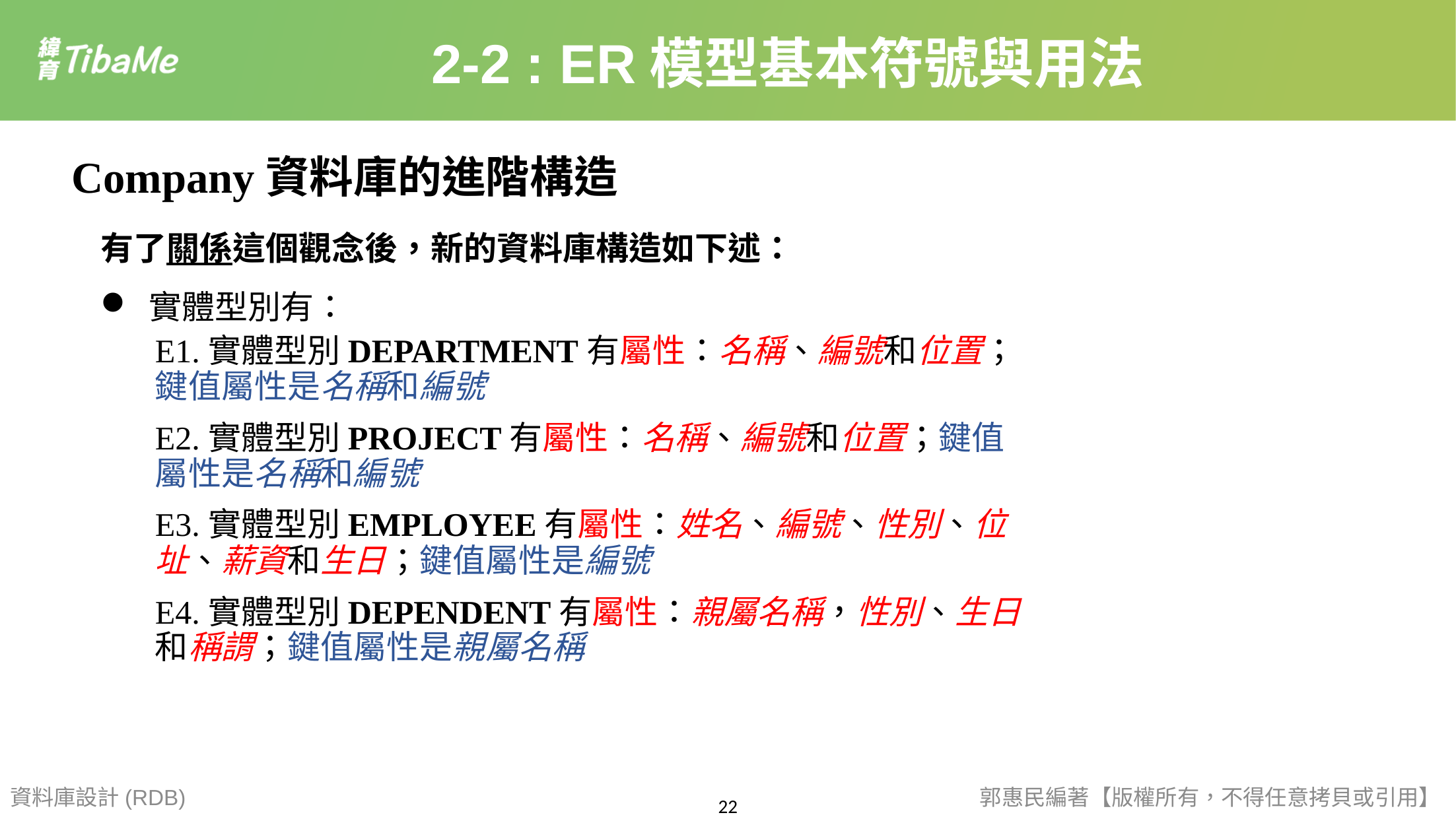

2-2 : ER模型基本符號與用法

Company資料庫的進階構造
有了關係這個觀念後，新的資料庫構造如下述：
 實體型別有：
E1.實體型別DEPARTMENT有屬性：名稱、編號和位置；鍵值屬性是名稱和編號
E2.實體型別PROJECT有屬性：名稱、編號和位置；鍵值屬性是名稱和編號
E3.實體型別EMPLOYEE有屬性：姓名、編號、性別、位址、薪資和生日；鍵值屬性是編號
E4.實體型別DEPENDENT有屬性：親屬名稱，性別、生日和稱謂；鍵值屬性是親屬名稱
資料庫設計(RDB)
郭惠民編著【版權所有，不得任意拷貝或引用】